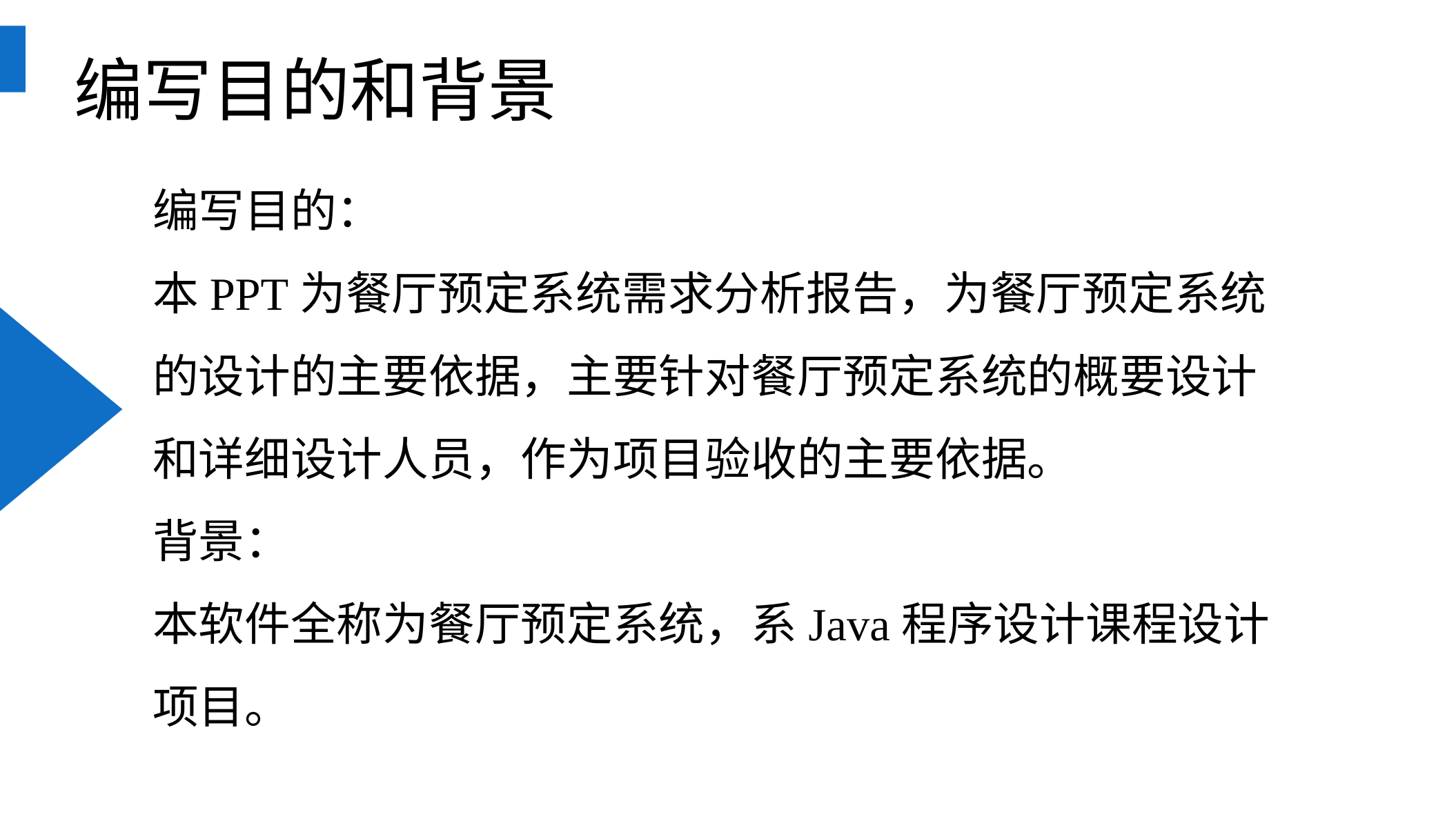

编写目的和背景
编写目的：
本PPT为餐厅预定系统需求分析报告，为餐厅预定系统的设计的主要依据，主要针对餐厅预定系统的概要设计和详细设计人员，作为项目验收的主要依据。
背景：
本软件全称为餐厅预定系统，系Java程序设计课程设计项目。